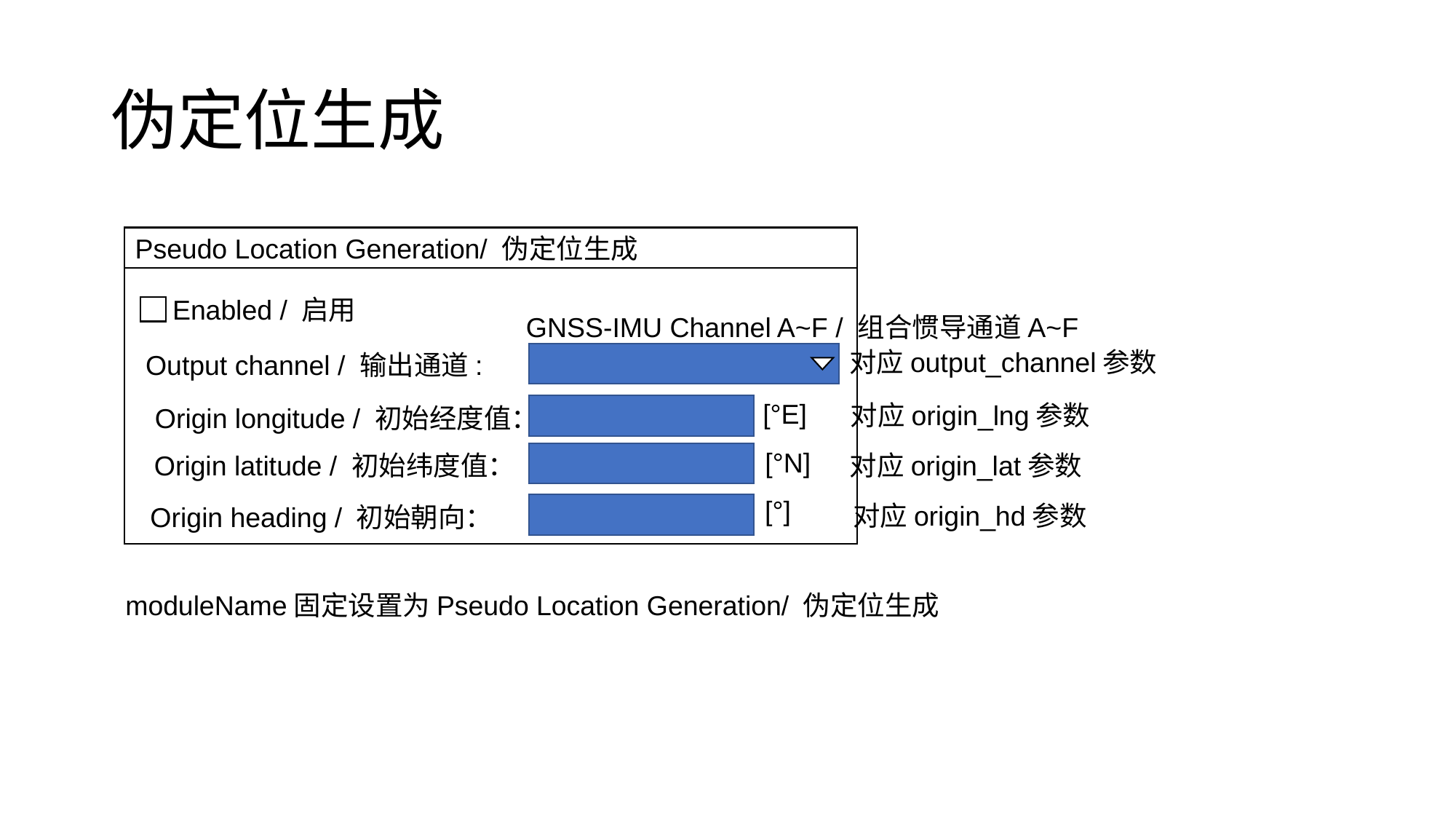

# 伪定位生成
Pseudo Location Generation/ 伪定位生成

Enabled / 启用

GNSS-IMU Channel A~F / 组合惯导通道A~F
对应output_channel参数
Output channel / 输出通道:

[°E]
对应origin_lng参数
Origin longitude / 初始经度值：

[°N]
Origin latitude / 初始纬度值：

对应origin_lat参数
[°]
对应origin_hd参数
Origin heading / 初始朝向：

moduleName固定设置为Pseudo Location Generation/ 伪定位生成